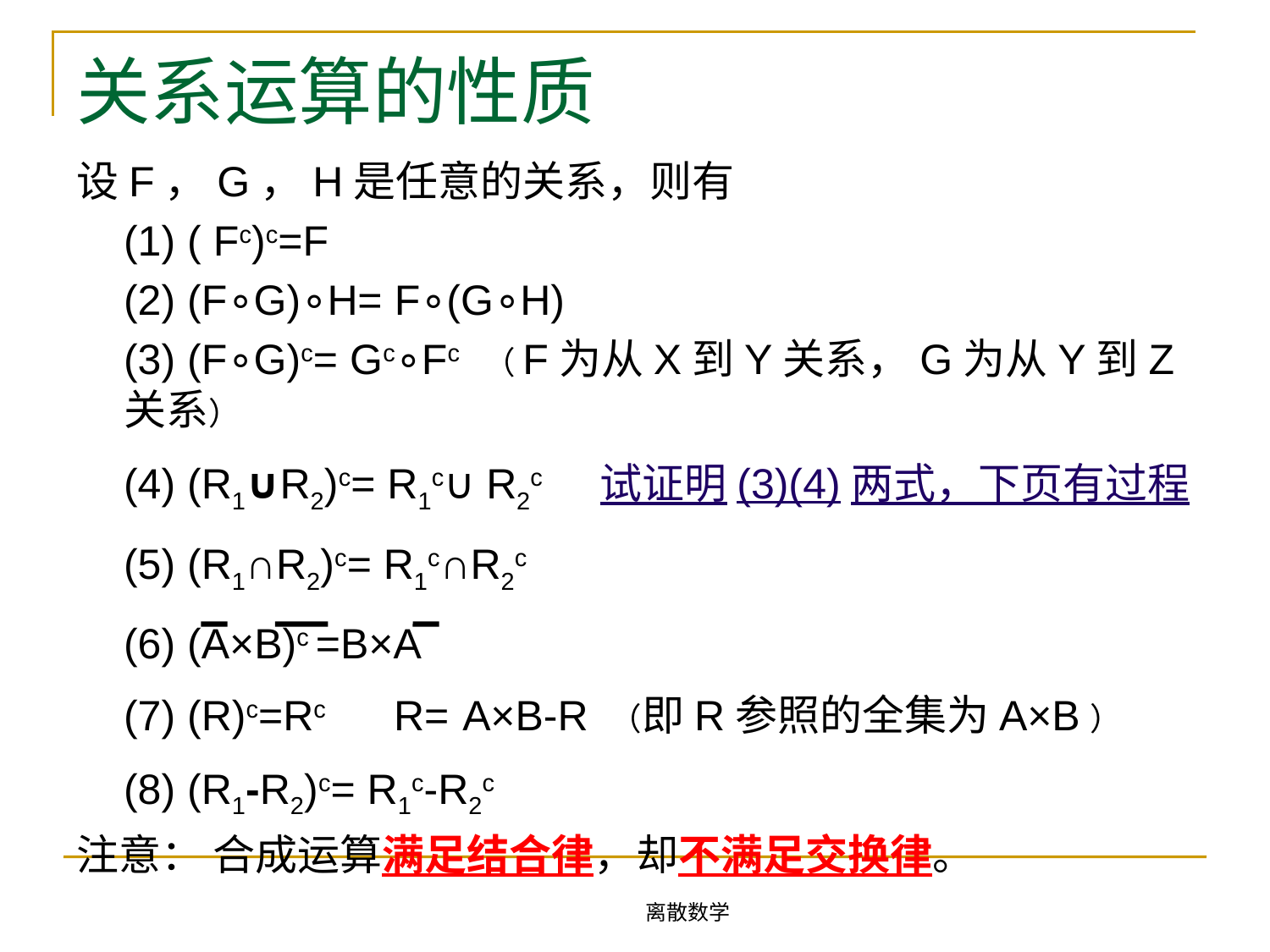

# 关系运算的性质
设F，G，H是任意的关系，则有
    (1) ( Fc)c=F
    (2) (F∘G)∘H= F∘(G∘H)
    (3) (F∘G)c= Gc∘Fc  （F为从X到Y关系，G为从Y到Z关系）
    (4) (R1∪R2)c= R1c∪R2c       试证明(3)(4)两式，下页有过程
    (5) (R1∩R2)c= R1c∩R2c
    (6) (A×B)c =B×A
    (7) (R)c=Rc          R=  A×B-R （即R参照的全集为A×B）
    (8) (R1-R2)c= R1c-R2c
注意： 合成运算满足结合律，却不满足交换律。

离散数学
9